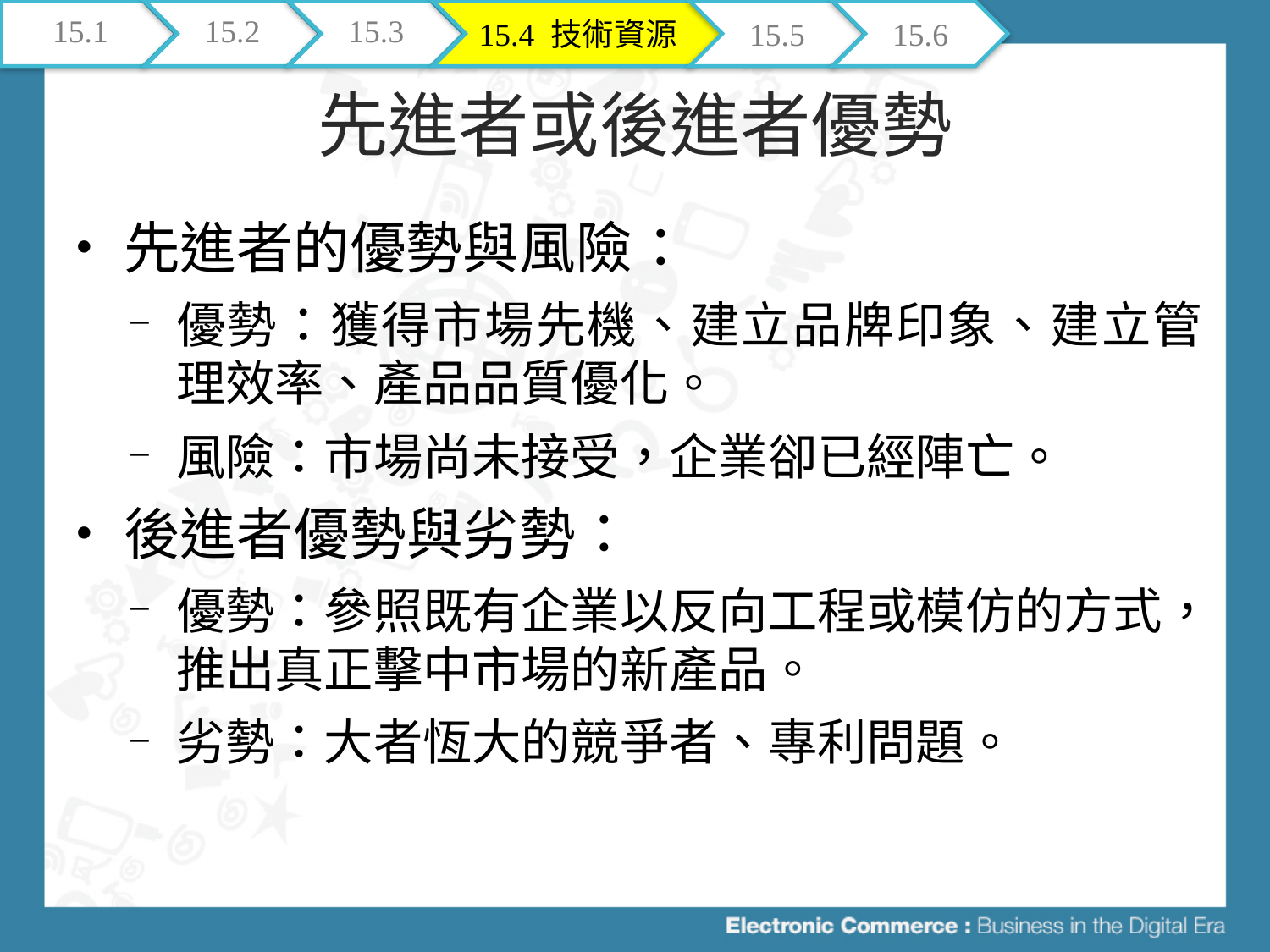

15.1
15.2
15.3
15.4 技術資源
15.5
15.6
# 先進者或後進者優勢
先進者的優勢與風險：
優勢：獲得市場先機、建立品牌印象、建立管理效率、產品品質優化。
風險：市場尚未接受，企業卻已經陣亡。
後進者優勢與劣勢：
優勢：參照既有企業以反向工程或模仿的方式，推出真正擊中市場的新產品。
劣勢：大者恆大的競爭者、專利問題。